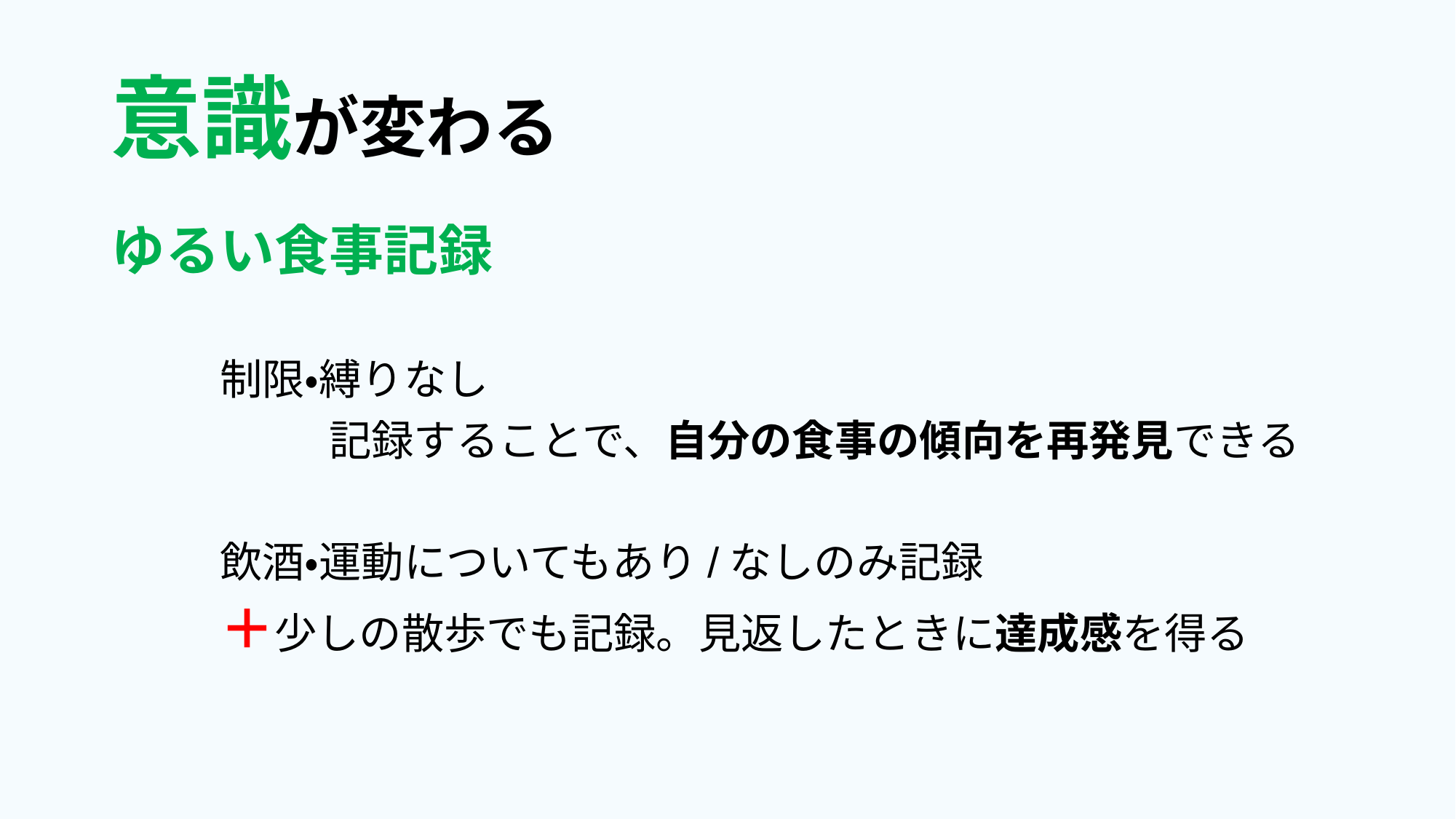

# 意識が変わる
ゆるい食事記録

	制限・縛りなし
		記録することで、自分の食事の傾向を再発見できる

	飲酒・運動についてもあり/なしのみ記録
	＋少しの散歩でも記録。見返したときに達成感を得る